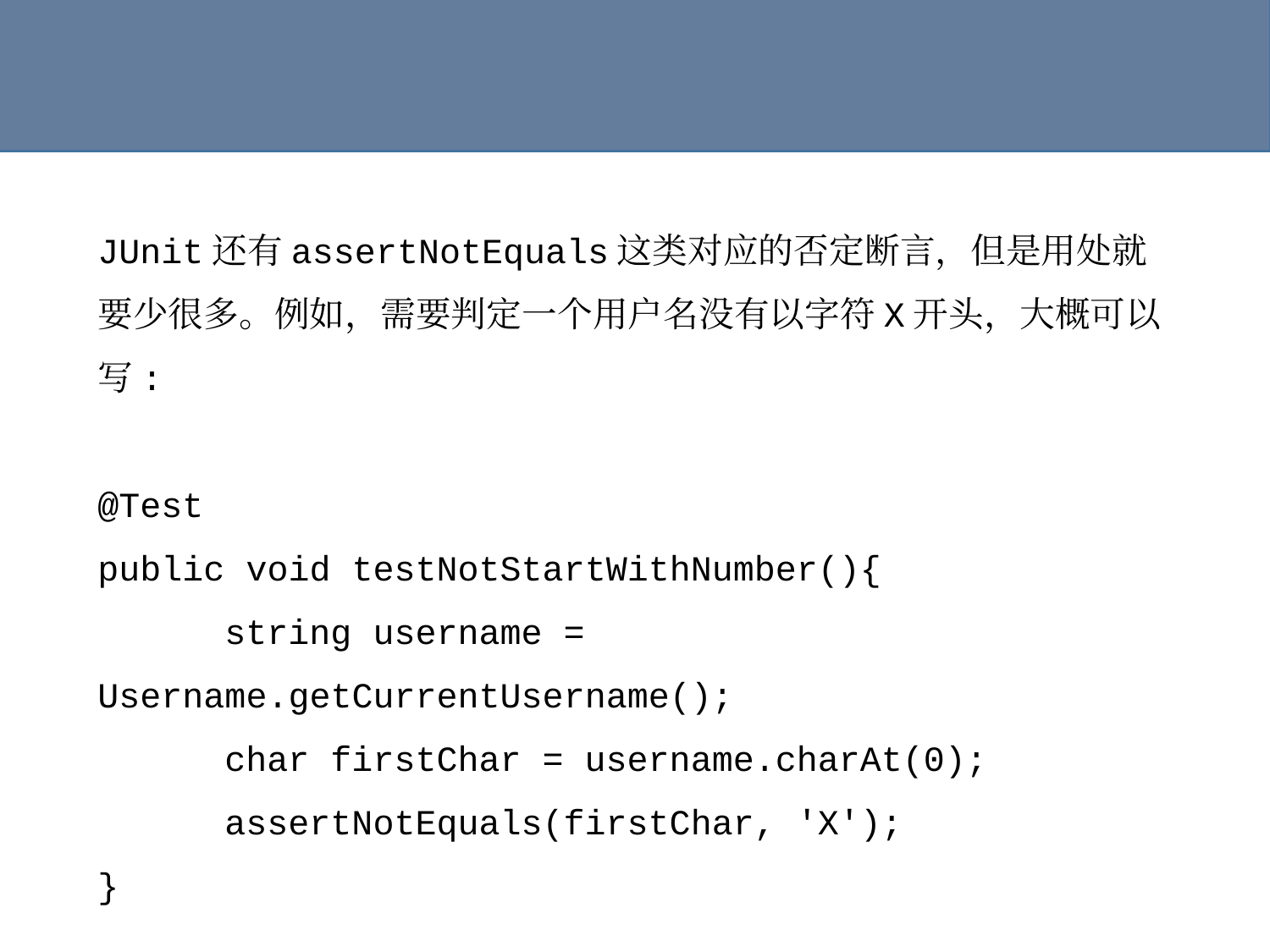

#
JUnit还有assertNotEquals这类对应的否定断言，但是用处就要少很多。例如，需要判定一个用户名没有以字符X开头，大概可以写:

@Test
public void testNotStartWithNumber(){
	string username = Username.getCurrentUsername();
	char firstChar = username.charAt(0);
	assertNotEquals(firstChar, 'X');
}